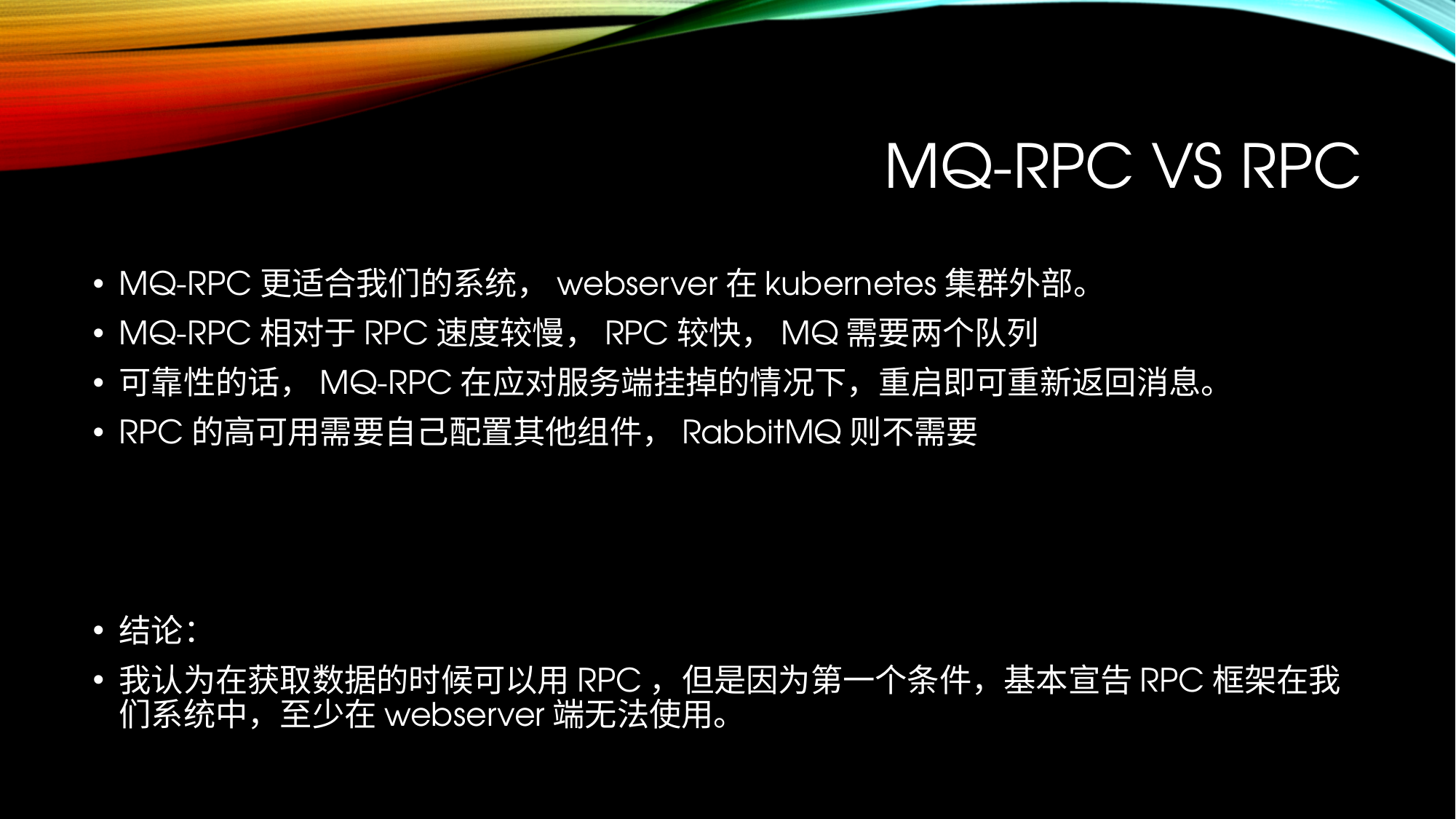

# MQ-RPC VS RPC
MQ-RPC更适合我们的系统，webserver在kubernetes集群外部。
MQ-RPC相对于RPC速度较慢，RPC较快，MQ需要两个队列
可靠性的话，MQ-RPC在应对服务端挂掉的情况下，重启即可重新返回消息。
RPC的高可用需要自己配置其他组件，RabbitMQ则不需要

结论：
我认为在获取数据的时候可以用RPC，但是因为第一个条件，基本宣告RPC框架在我们系统中，至少在webserver端无法使用。